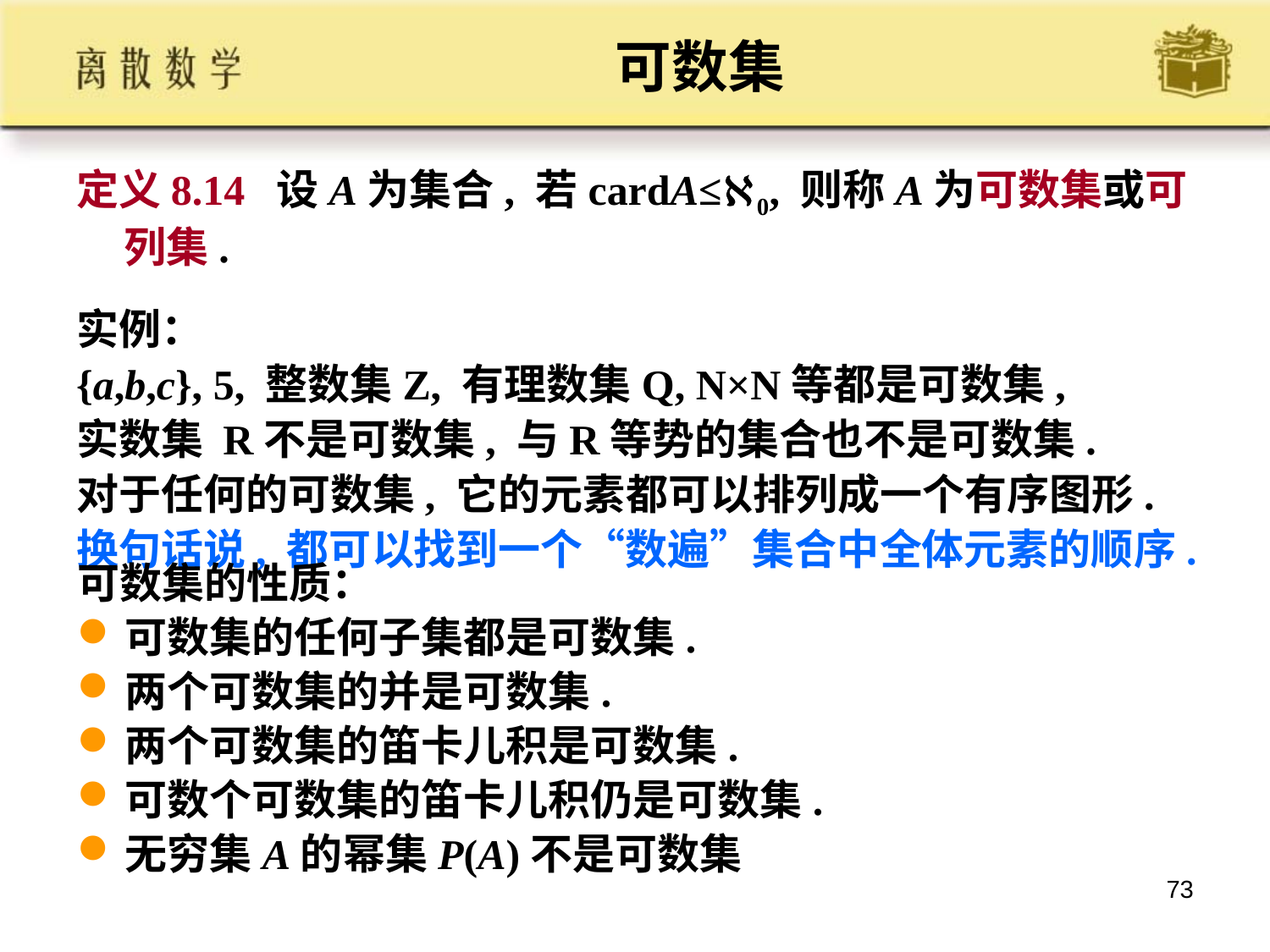

# 可数集
定义8.14  设A为集合, 若cardA≤ℵ0, 则称A为可数集或可列集.
实例：
{a,b,c}, 5, 整数集Z, 有理数集Q, N×N等都是可数集,
实数集 R不是可数集, 与R等势的集合也不是可数集.
对于任何的可数集, 它的元素都可以排列成一个有序图形.
换句话说, 都可以找到一个“数遍”集合中全体元素的顺序.
可数集的性质：
可数集的任何子集都是可数集.
两个可数集的并是可数集.
两个可数集的笛卡儿积是可数集.
可数个可数集的笛卡儿积仍是可数集.
无穷集A的幂集P(A)不是可数集
73